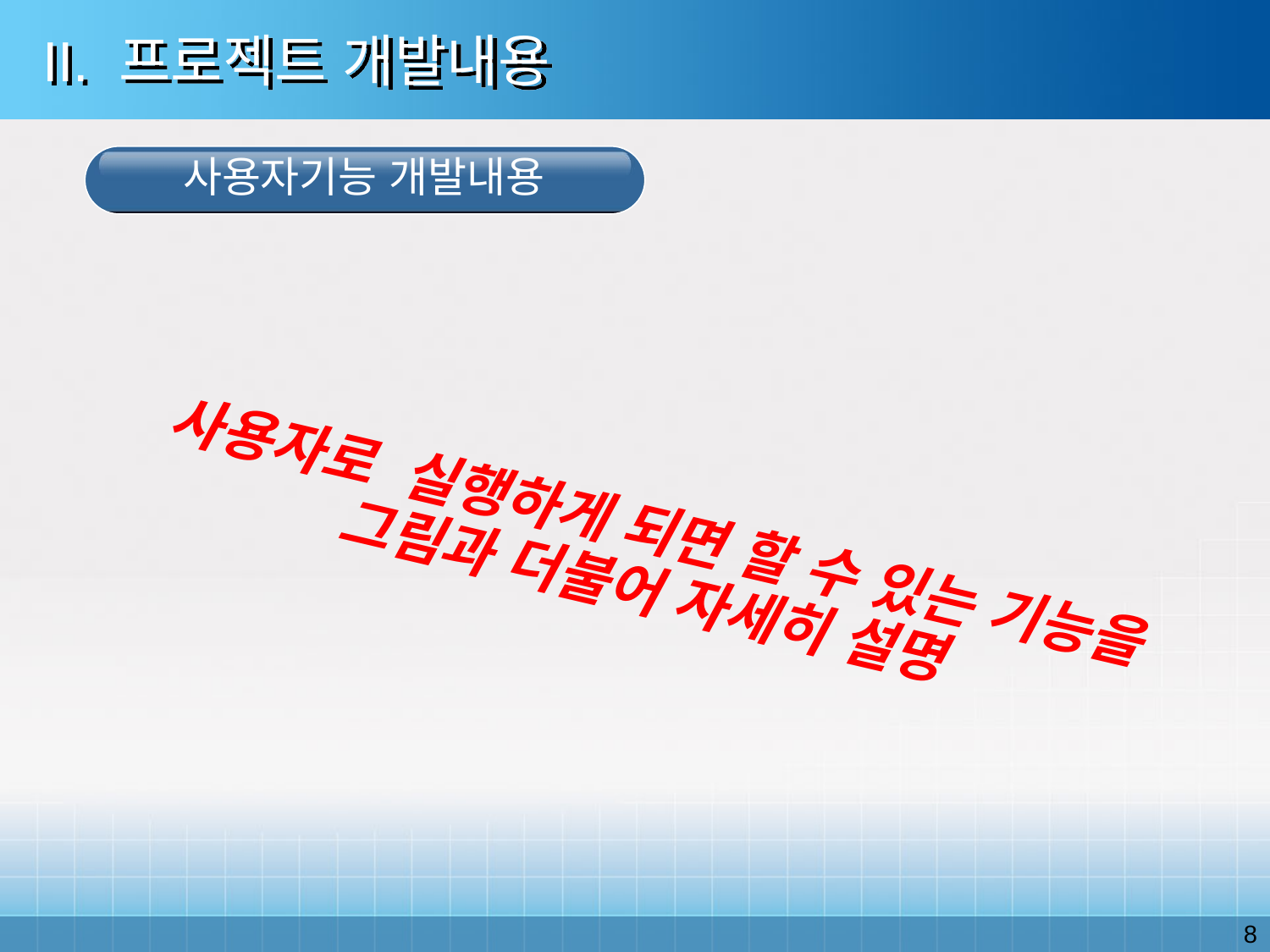

# II. 프로젝트 개발내용
사용자기능 개발내용

사용자로  실행하게 되면 할 수 있는 기능을
그림과 더불어 자세히 설명
8